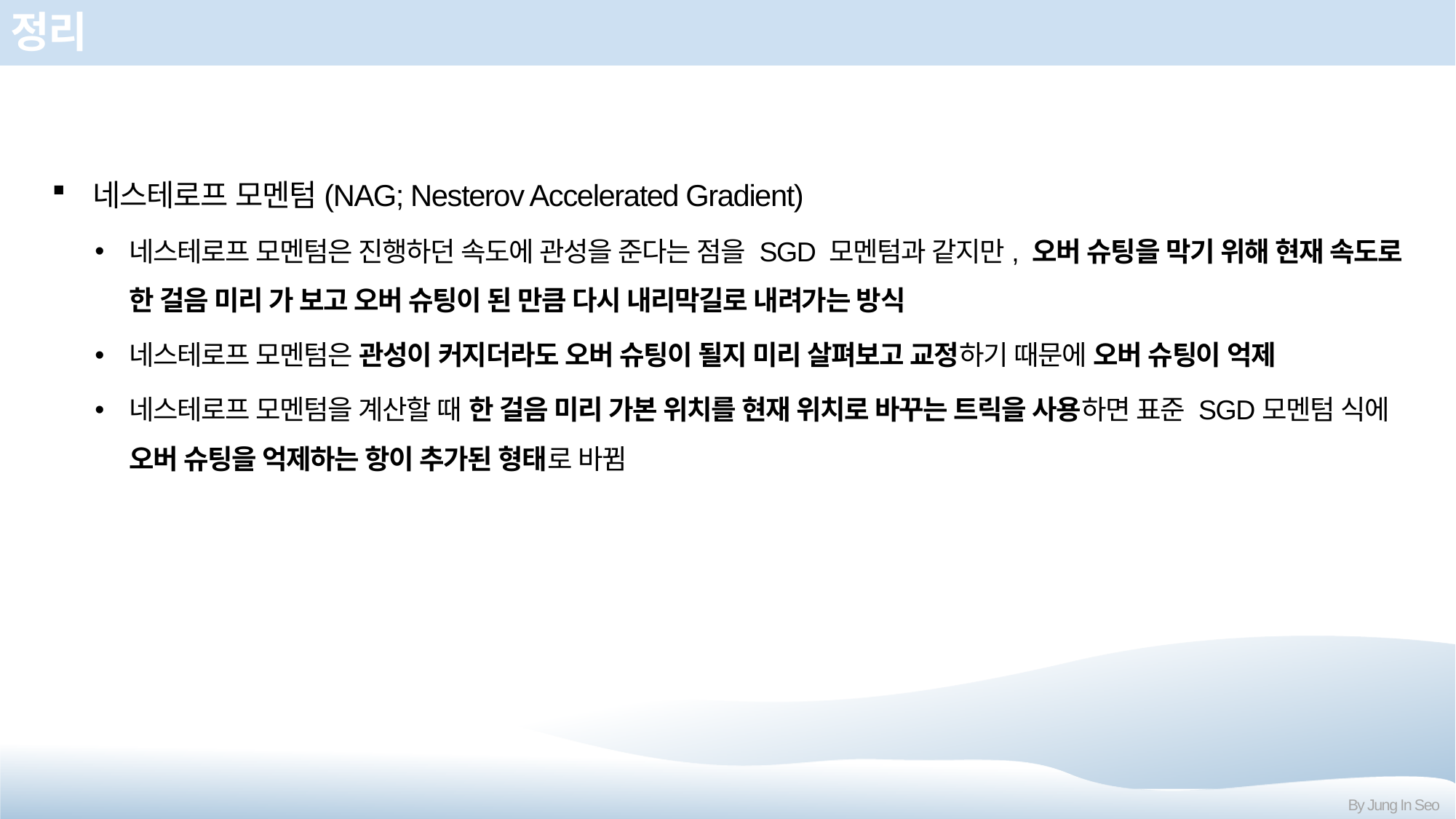

# 정리
네스테로프 모멘텀(NAG; Nesterov Accelerated Gradient)
네스테로프 모멘텀은 진행하던 속도에 관성을 준다는 점을 SGD 모멘텀과 같지만, 오버 슈팅을 막기 위해 현재 속도로 한 걸음 미리 가 보고 오버 슈팅이 된 만큼 다시 내리막길로 내려가는 방식
네스테로프 모멘텀은 관성이 커지더라도 오버 슈팅이 될지 미리 살펴보고 교정하기 때문에 오버 슈팅이 억제
네스테로프 모멘텀을 계산할 때 한 걸음 미리 가본 위치를 현재 위치로 바꾸는 트릭을 사용하면 표준 SGD모멘텀 식에 오버 슈팅을 억제하는 항이 추가된 형태로 바뀜